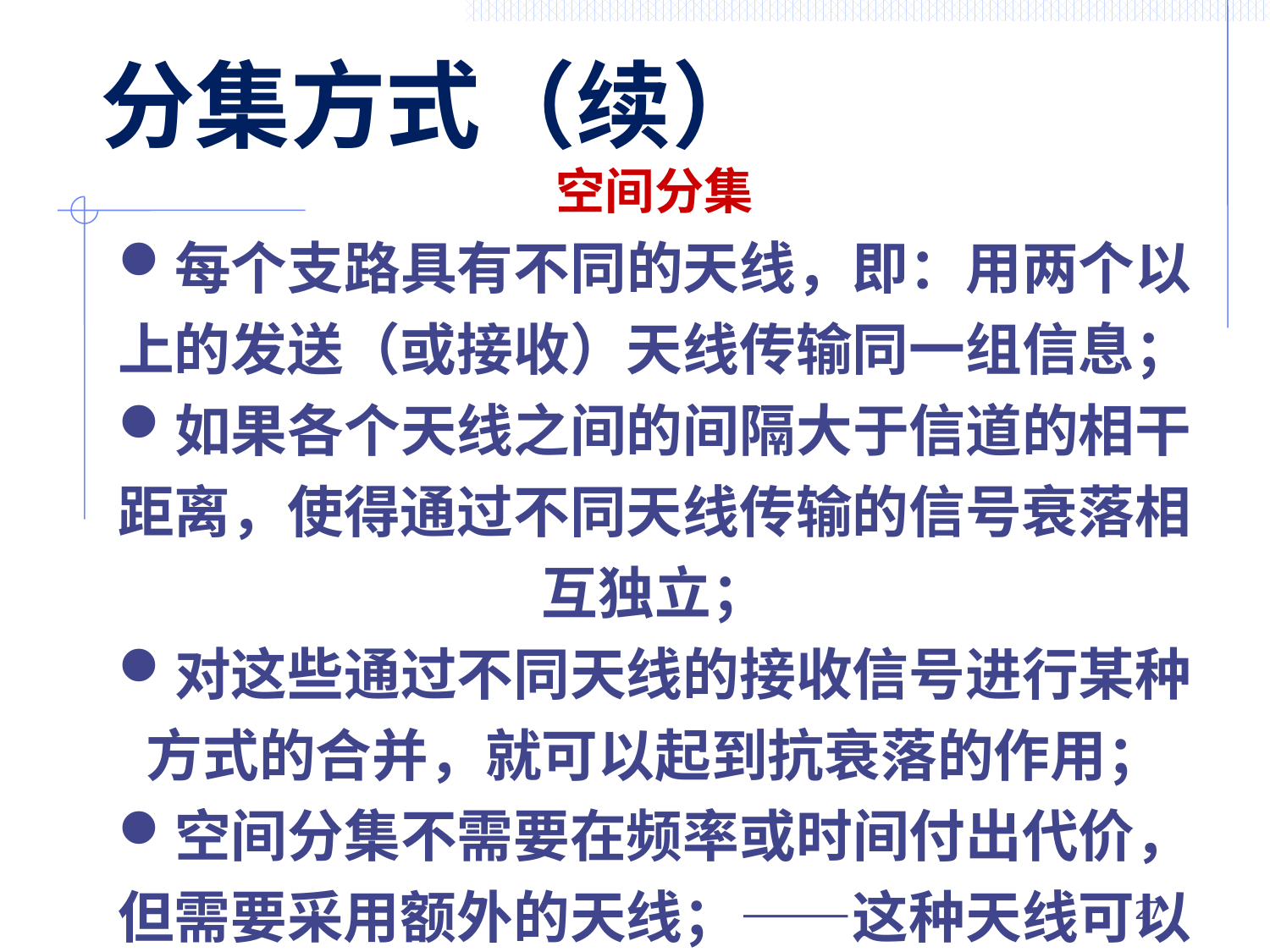

# 分集方式（续）
空间分集
每个支路具有不同的天线，即：用两个以上的发送（或接收）天线传输同一组信息；
如果各个天线之间的间隔大于信道的相干距离，使得通过不同天线传输的信号衰落相互独立；
对这些通过不同天线的接收信号进行某种方式的合并，就可以起到抗衰落的作用；
空间分集不需要在频率或时间付出代价，但需要采用额外的天线；——这种天线可以是一个点上的阵列，也可以是分布式阵列DAS、CoMP；
天线的空间间隔一般取：半个载波波长（对于瑞利衰落信道），或10个载波波长（考虑到阴影效应）。——非绝对！
27